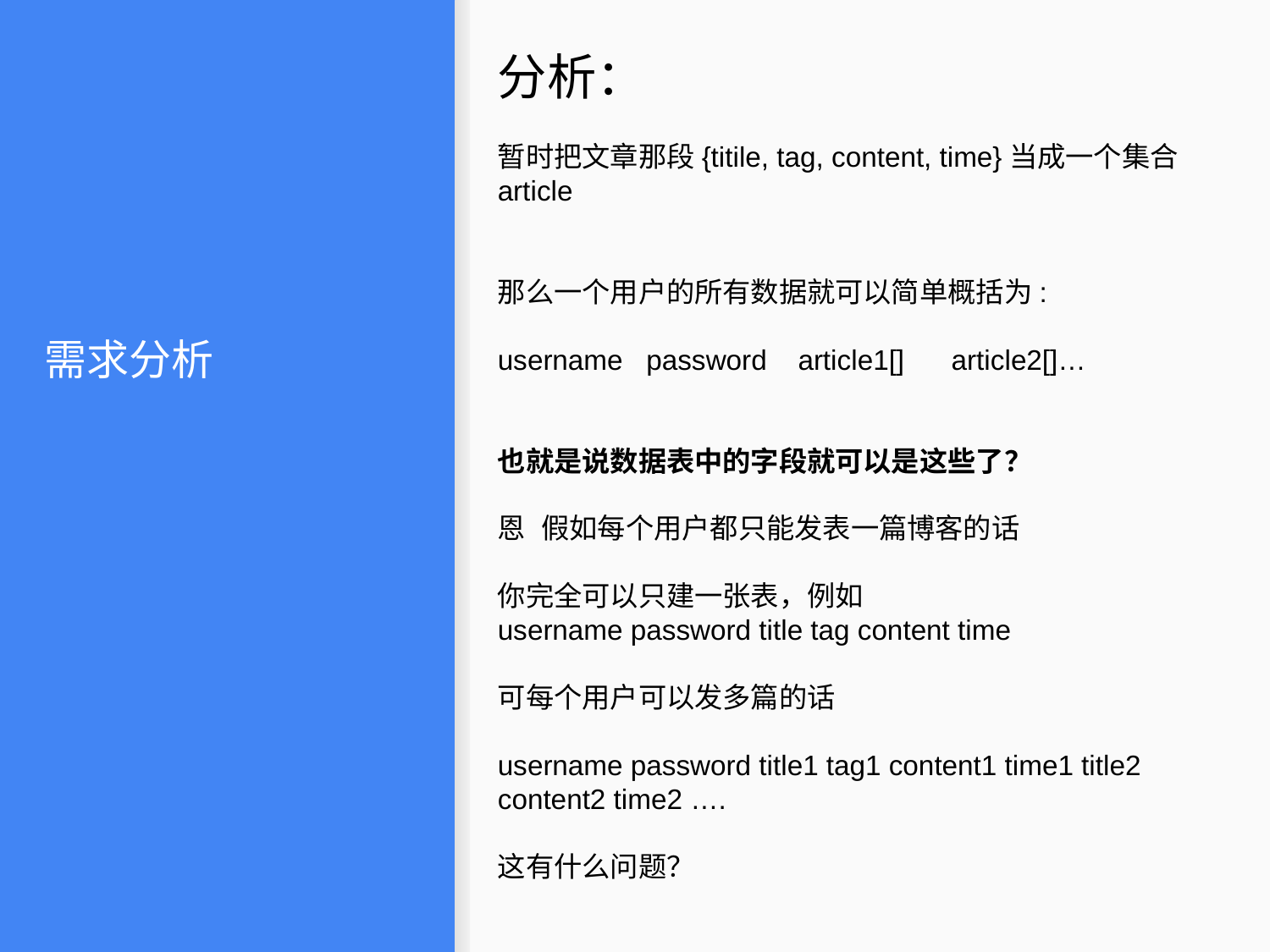

分析：

暂时把文章那段{titile, tag, content, time}当成一个集合article

那么一个用户的所有数据就可以简单概括为:

username   password    article1[]      article2[]…

也就是说数据表中的字段就可以是这些了？

恩  假如每个用户都只能发表一篇博客的话

你完全可以只建一张表，例如
username password title tag content time

可每个用户可以发多篇的话

username password title1 tag1 content1 time1 title2 content2 time2 ….

这有什么问题？

# 需求分析